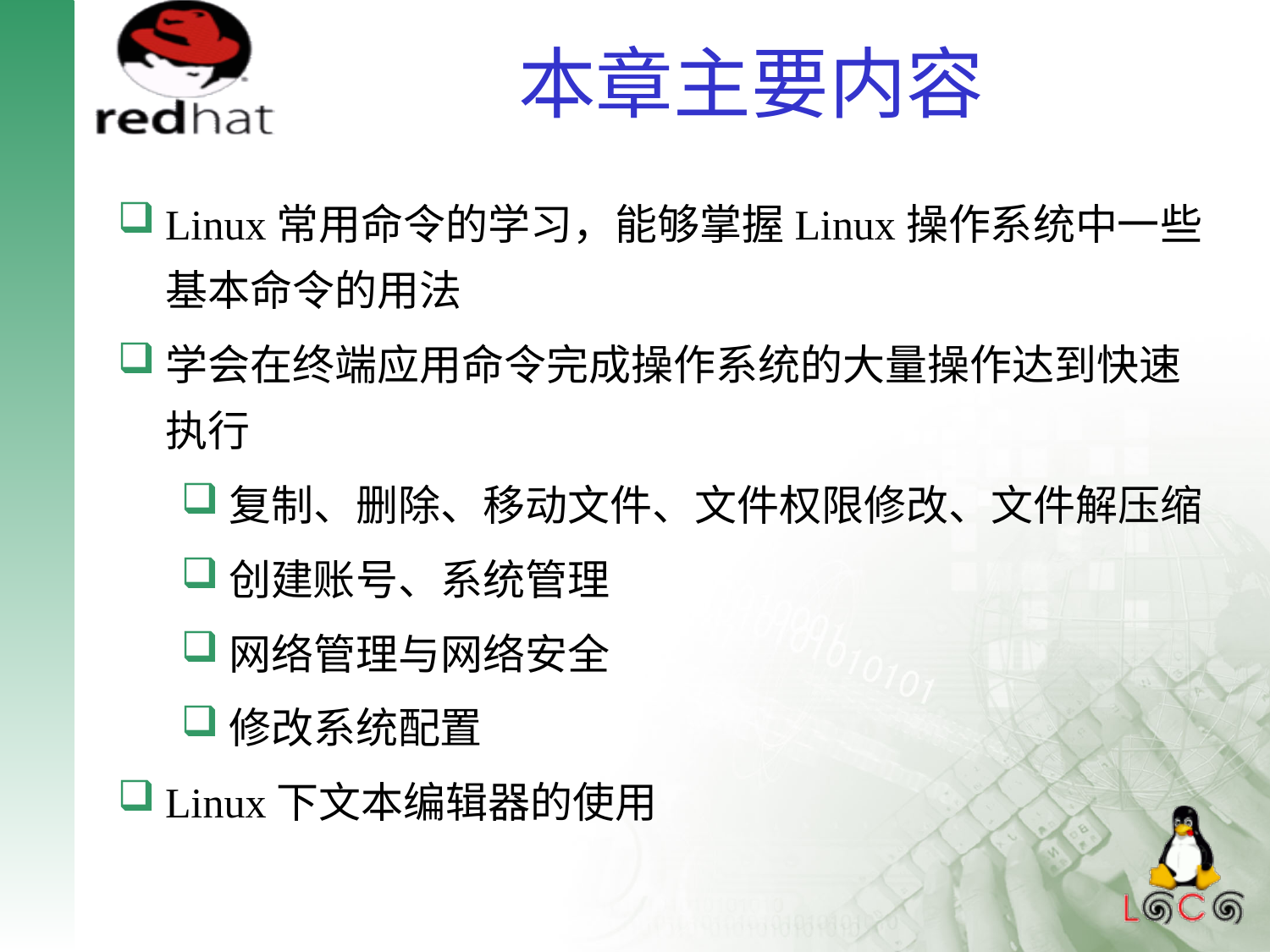

# 本章主要内容
Linux常用命令的学习，能够掌握Linux操作系统中一些基本命令的用法
学会在终端应用命令完成操作系统的大量操作达到快速执行
复制、删除、移动文件、文件权限修改、文件解压缩
创建账号、系统管理
网络管理与网络安全
修改系统配置
Linux下文本编辑器的使用